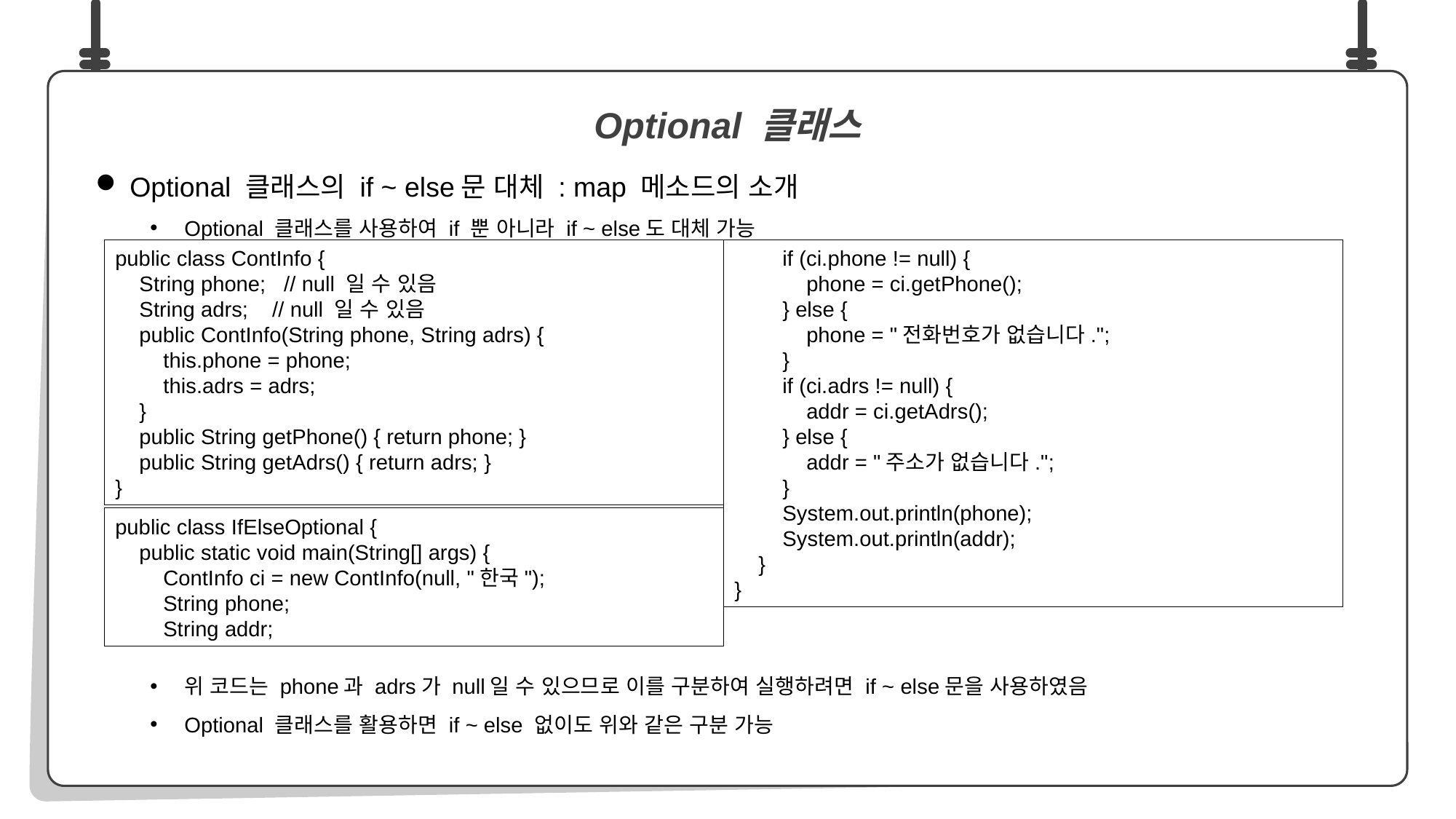

Optional 클래스의 if ~ else문 대체 : map 메소드의 소개
Optional 클래스를 사용하여 if 뿐 아니라 if ~ else도 대체 가능

위 코드는 phone과 adrs가 null일 수 있으므로 이를 구분하여 실행하려면 if ~ else문을 사용하였음
Optional 클래스를 활용하면 if ~ else 없이도 위와 같은 구분 가능
Optional 클래스

public class ContInfo {
    String phone;   // null 일 수 있음
    String adrs;    // null 일 수 있음
    public ContInfo(String phone, String adrs) {
        this.phone = phone;
        this.adrs = adrs;
    }
    public String getPhone() { return phone; }
    public String getAdrs() { return adrs; }
}
        if (ci.phone != null) {
            phone = ci.getPhone();
        } else {
            phone = "전화번호가 없습니다.";
        }
        if (ci.adrs != null) {
            addr = ci.getAdrs();
        } else {
            addr = "주소가 없습니다.";
        }
        System.out.println(phone);
        System.out.println(addr);
    }
}
public class IfElseOptional {
    public static void main(String[] args) {
        ContInfo ci = new ContInfo(null, "한국");
        String phone;
        String addr;